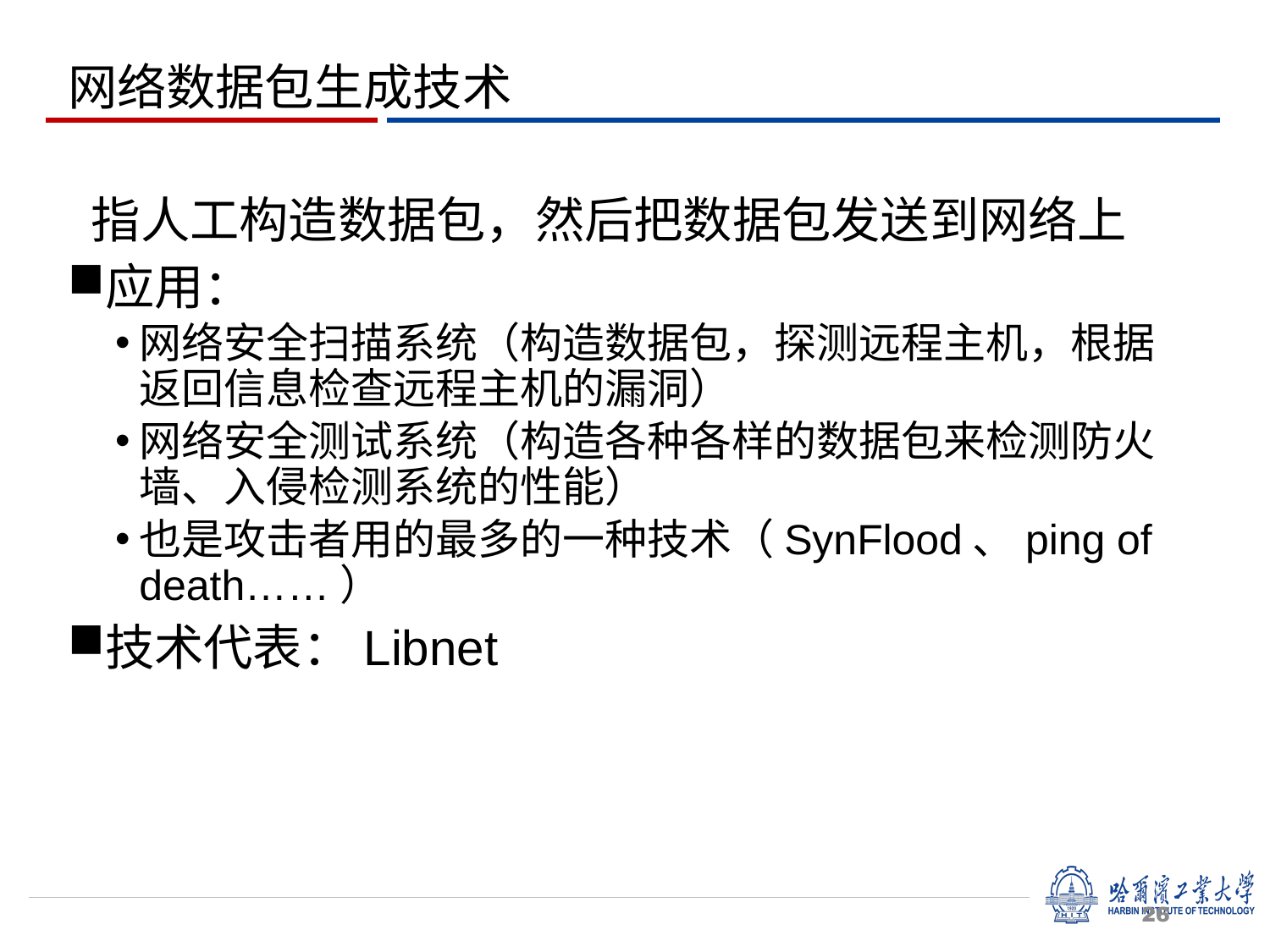

网络数据包生成技术

	指人工构造数据包，然后把数据包发送到网络上
应用：
网络安全扫描系统（构造数据包，探测远程主机，根据返回信息检查远程主机的漏洞）
网络安全测试系统（构造各种各样的数据包来检测防火墙、入侵检测系统的性能）
也是攻击者用的最多的一种技术（SynFlood、ping of death……）
技术代表：Libnet
26